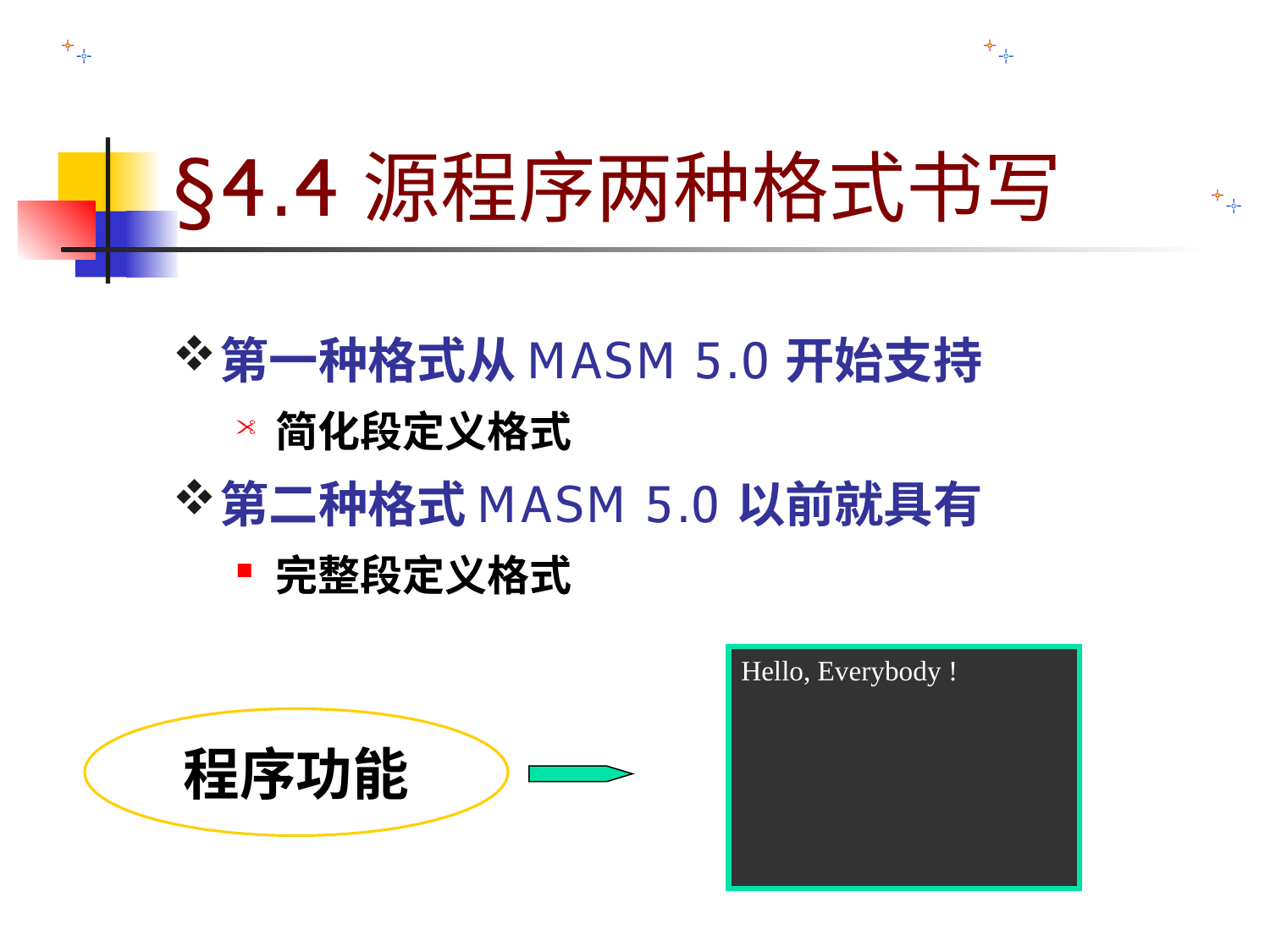

# §4.4源程序两种格式书写
第一种格式从MASM 5.0开始支持
简化段定义格式
第二种格式MASM 5.0以前就具有
完整段定义格式
Hello, Everybody !
程序功能